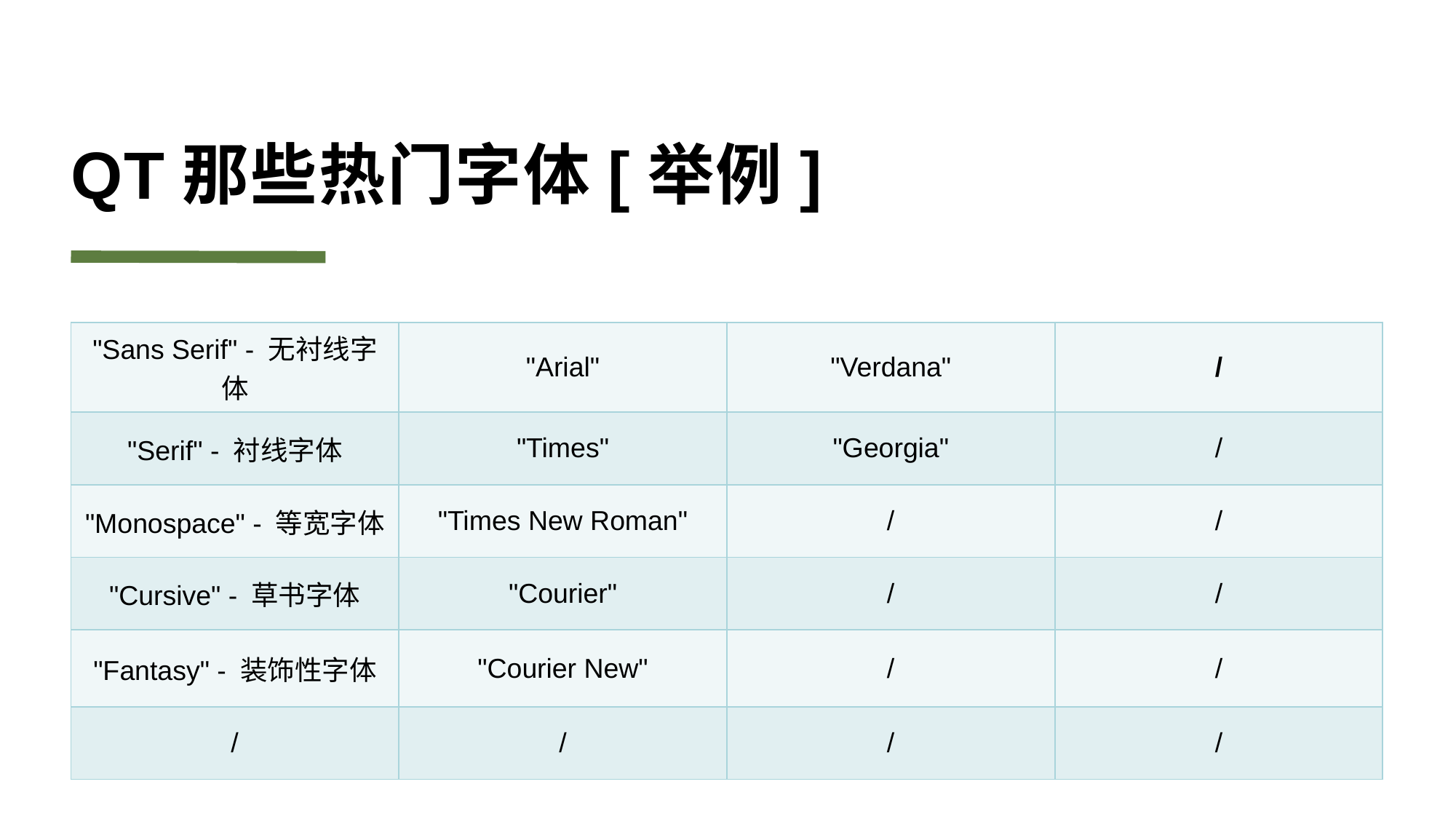

# QT那些热门字体[举例]
| "Sans Serif" - 无衬线字体 | "Arial" | "Verdana" | / |
| --- | --- | --- | --- |
| "Serif" - 衬线字体 | "Times" | "Georgia" | / |
| "Monospace" - 等宽字体 | "Times New Roman" | / | / |
| "Cursive" - 草书字体 | "Courier" | / | / |
| "Fantasy" - 装饰性字体 | "Courier New" | / | / |
| / | / | / | / |